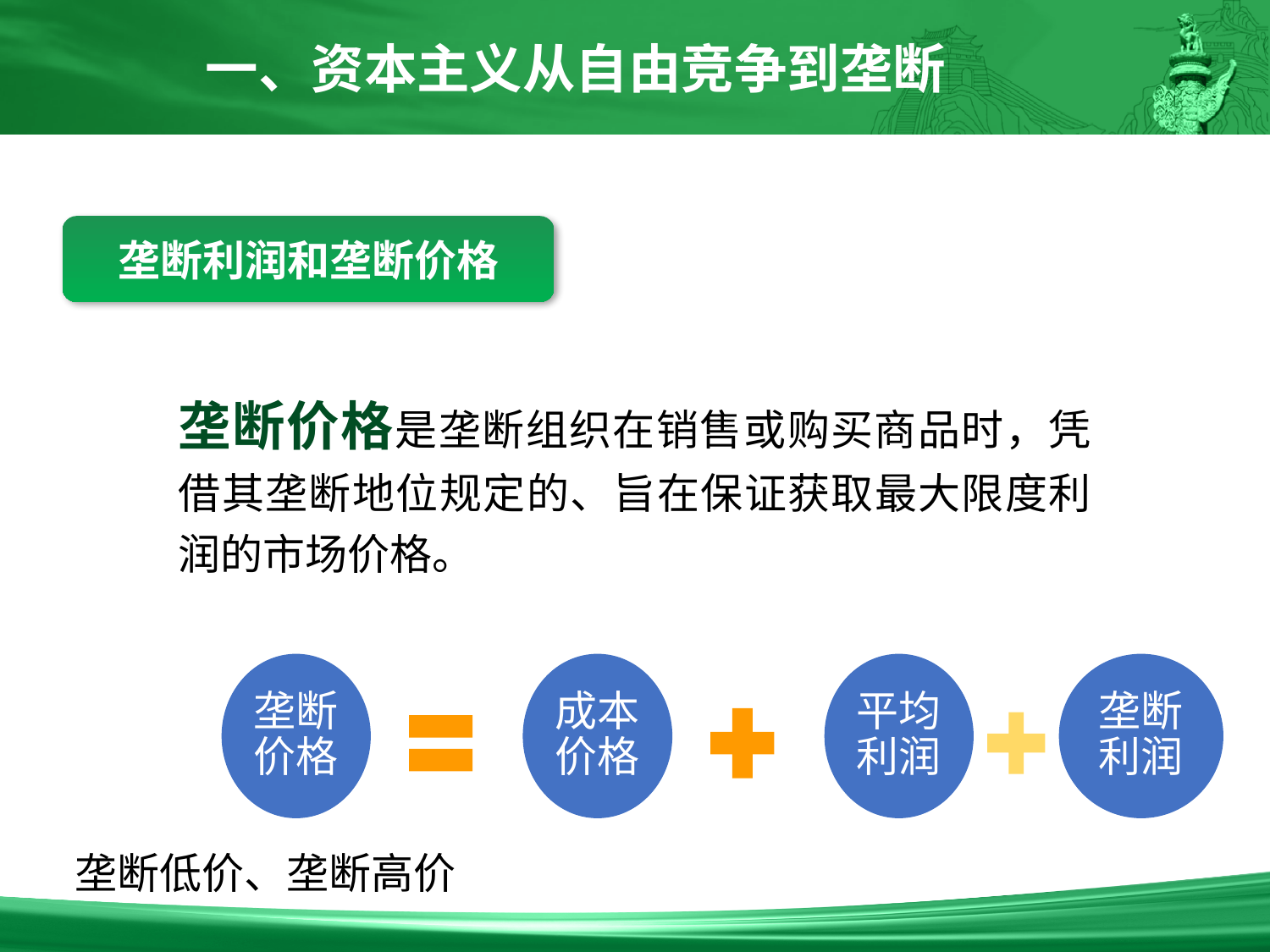

一、资本主义从自由竞争到垄断
垄断利润和垄断价格

垄断价格是垄断组织在销售或购买商品时，凭借其垄断地位规定的、旨在保证获取最大限度利润的市场价格。
垄断价格
成本价格
平均利润

垄断利润

垄断低价、垄断高价